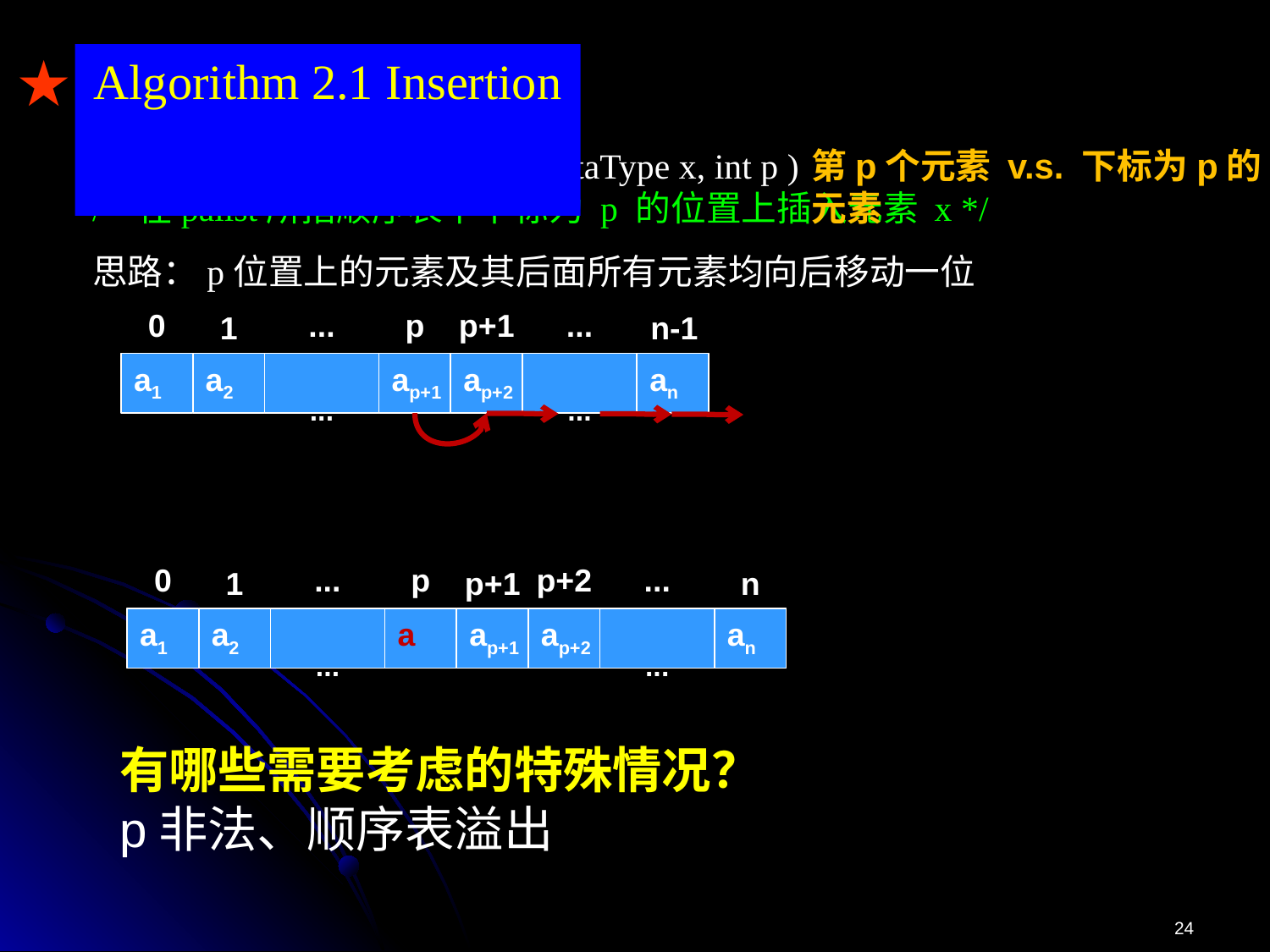

★
# Algorithm 2.1 Insertion
int insert_seq( PSeqList palist, DataType x, int p )
/* 在palist所指顺序表中下标为 p 的位置上插入元素 x */
思路：p位置上的元素及其后面所有元素均向后移动一位
第p个元素 v.s. 下标为p的元素
0
...
p
p+1
...
1
n-1
a1
a2
...
ap+1
ap+2
...
an
0
...
p
p+2
...
1
p+1
n
a1
a2
...
a
ap+1
ap+2
...
an
有哪些需要考虑的特殊情况？
p非法、顺序表溢出

24